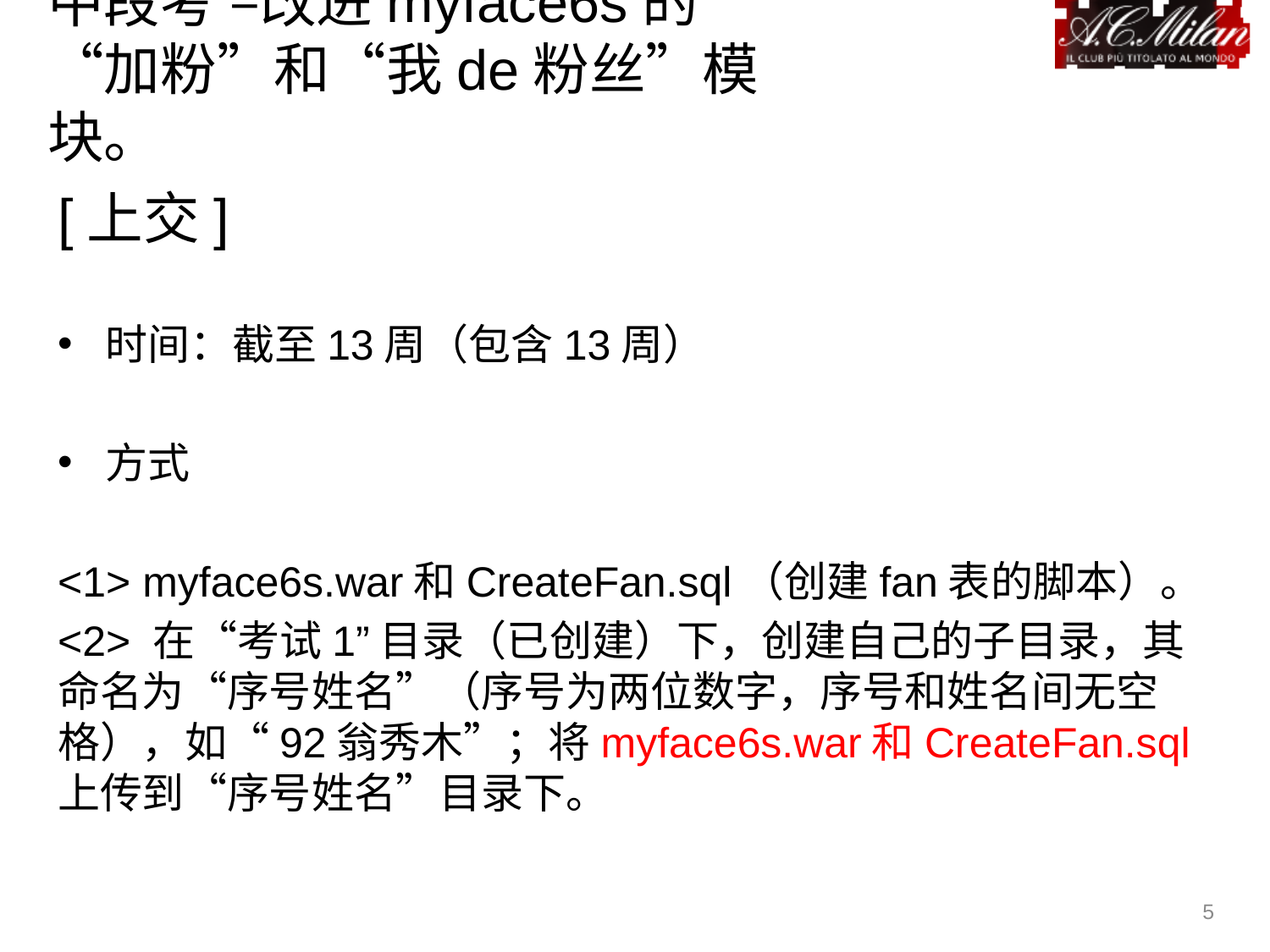

# 中段考 –改进myface6s的“加粉”和“我de粉丝”模块。
[上交]

时间：截至13周（包含13周）

方式

<1> myface6s.war和CreateFan.sql（创建fan表的脚本）。
<2> 在“考试1”目录（已创建）下，创建自己的子目录，其命名为“序号姓名”（序号为两位数字，序号和姓名间无空格），如“92翁秀木”；将myface6s.war和CreateFan.sql上传到“序号姓名”目录下。

5